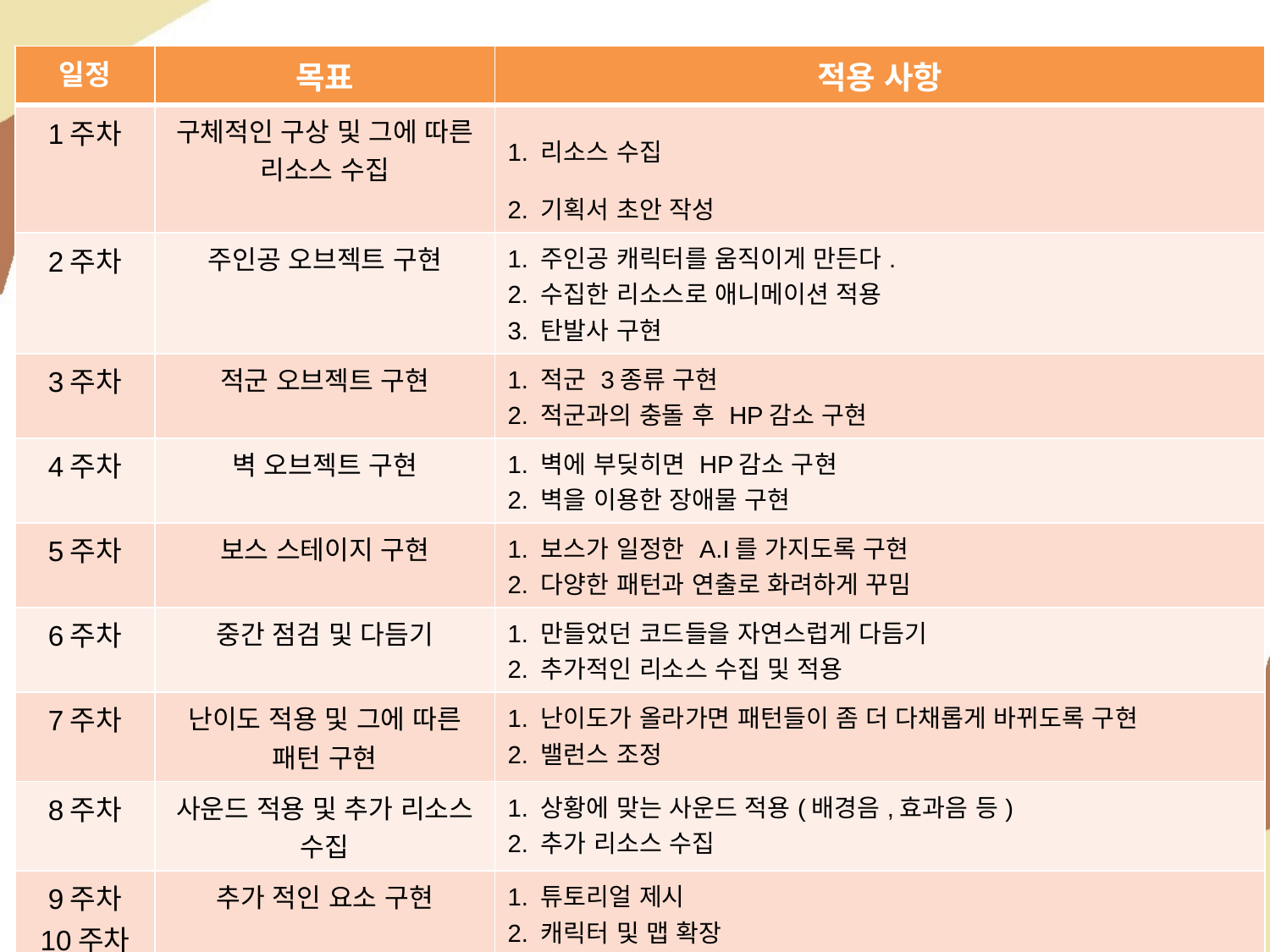

| 일정 | 목표 | 적용 사항 |
| --- | --- | --- |
| 1주차 | 구체적인 구상 및 그에 따른 리소스 수집 | 1. 리소스 수집 2. 기획서 초안 작성 |
| 2주차 | 주인공 오브젝트 구현 | 1. 주인공 캐릭터를 움직이게 만든다. 2. 수집한 리소스로 애니메이션 적용 3. 탄발사 구현 |
| 3주차 | 적군 오브젝트 구현 | 1. 적군 3종류 구현 2. 적군과의 충돌 후 HP감소 구현 |
| 4주차 | 벽 오브젝트 구현 | 1. 벽에 부딪히면 HP감소 구현 2. 벽을 이용한 장애물 구현 |
| 5주차 | 보스 스테이지 구현 | 1. 보스가 일정한 A.I를 가지도록 구현 2. 다양한 패턴과 연출로 화려하게 꾸밈 |
| 6주차 | 중간 점검 및 다듬기 | 1. 만들었던 코드들을 자연스럽게 다듬기 2. 추가적인 리소스 수집 및 적용 |
| 7주차 | 난이도 적용 및 그에 따른 패턴 구현 | 1. 난이도가 올라가면 패턴들이 좀 더 다채롭게 바뀌도록 구현 2. 밸런스 조정 |
| 8주차 | 사운드 적용 및 추가 리소스 수집 | 1. 상황에 맞는 사운드 적용(배경음,효과음 등) 2. 추가 리소스 수집 |
| 9주차 10주차 | 추가 적인 요소 구현 | 1. 튜토리얼 제시 2. 캐릭터 및 맵 확장 |
| 11주차 | 마무리 | 1. 버그 찾기 및 수정 2. 배포용으로 릴리즈화 |